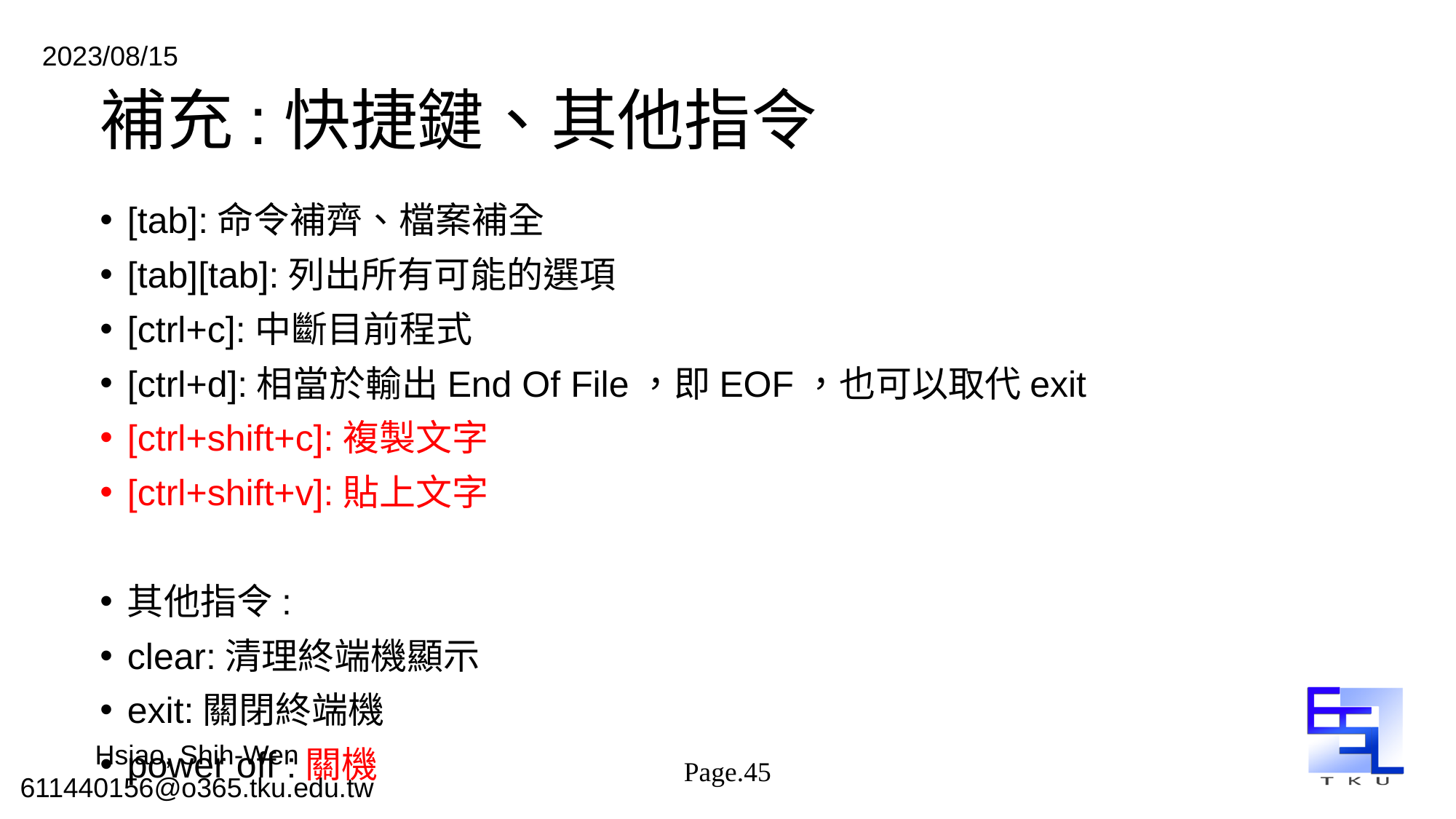

# 補充:快捷鍵、其他指令
[tab]:命令補齊、檔案補全
[tab][tab]:列出所有可能的選項
[ctrl+c]:中斷目前程式
[ctrl+d]:相當於輸出End Of File，即EOF，也可以取代exit
[ctrl+shift+c]:複製文字
[ctrl+shift+v]:貼上文字

其他指令:
clear:清理終端機顯示
exit:關閉終端機
power off :關機